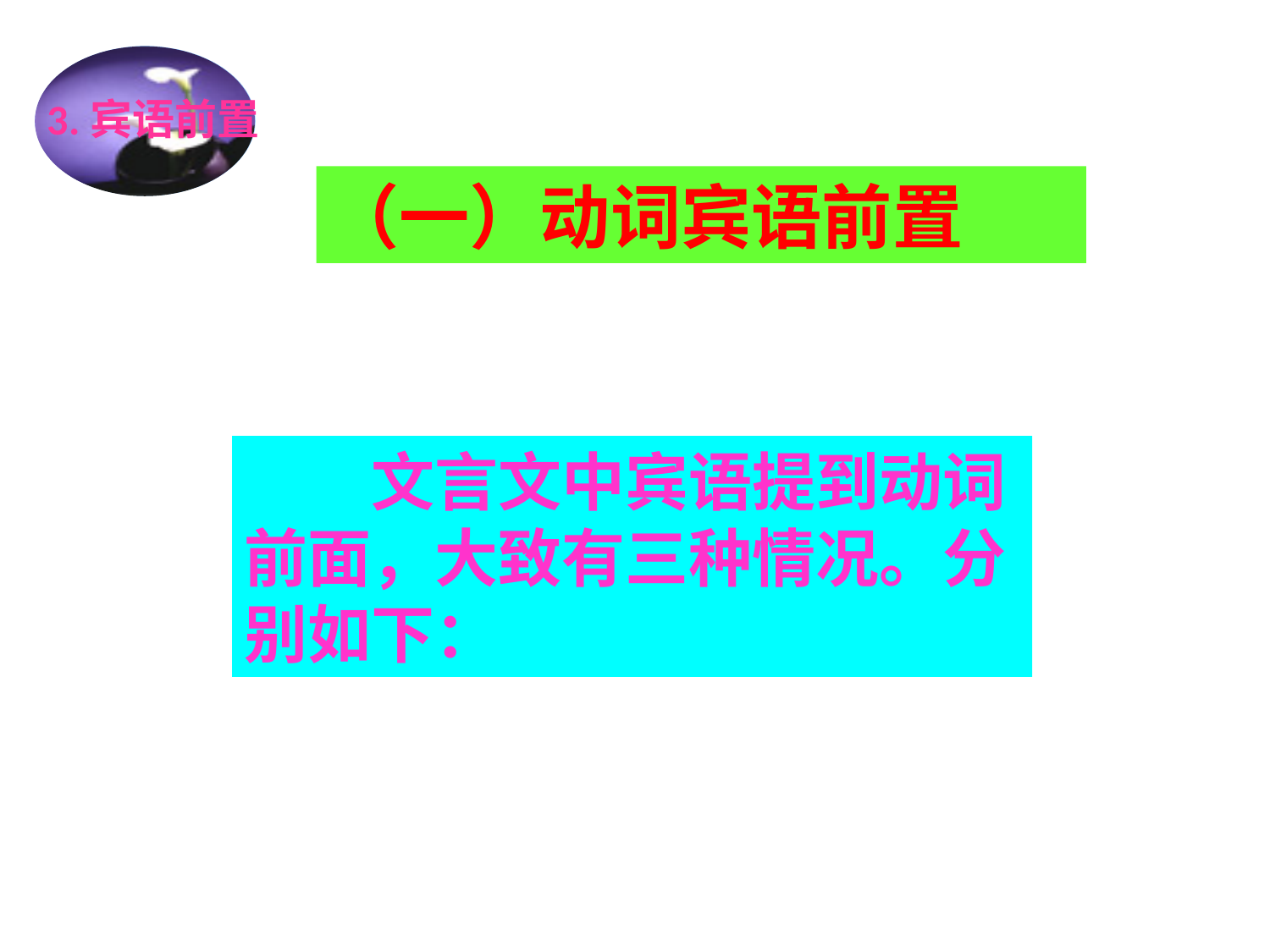

3.宾语前置
（一）动词宾语前置
　　文言文中宾语提到动词前面，大致有三种情况。分别如下：